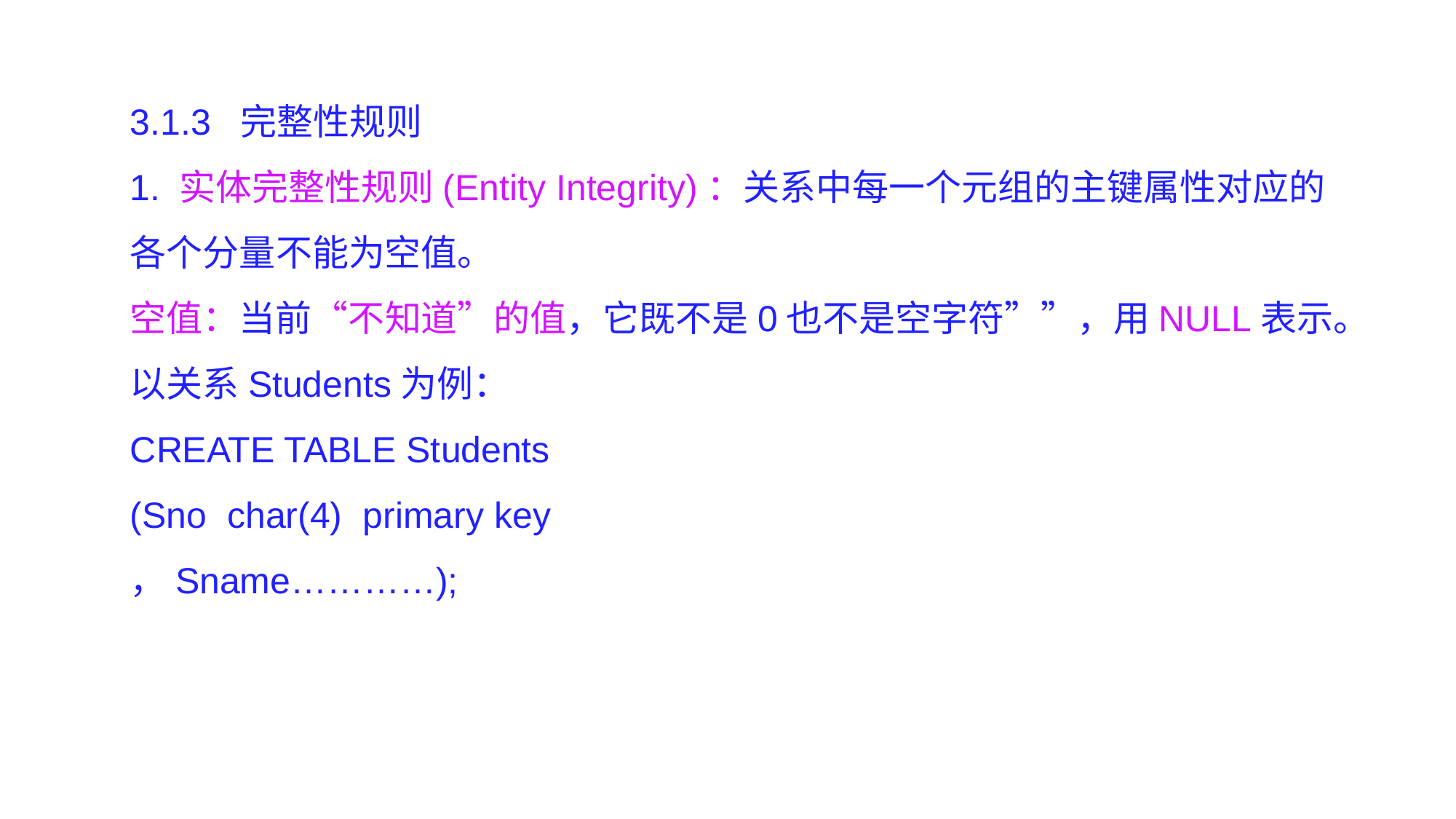

3.1.3  完整性规则
1. 实体完整性规则(Entity Integrity)：关系中每一个元组的主键属性对应的各个分量不能为空值。
空值：当前“不知道”的值，它既不是0也不是空字符””，用NULL表示。
以关系Students为例：
CREATE TABLE Students
(Sno  char(4)  primary key
，Sname…………);